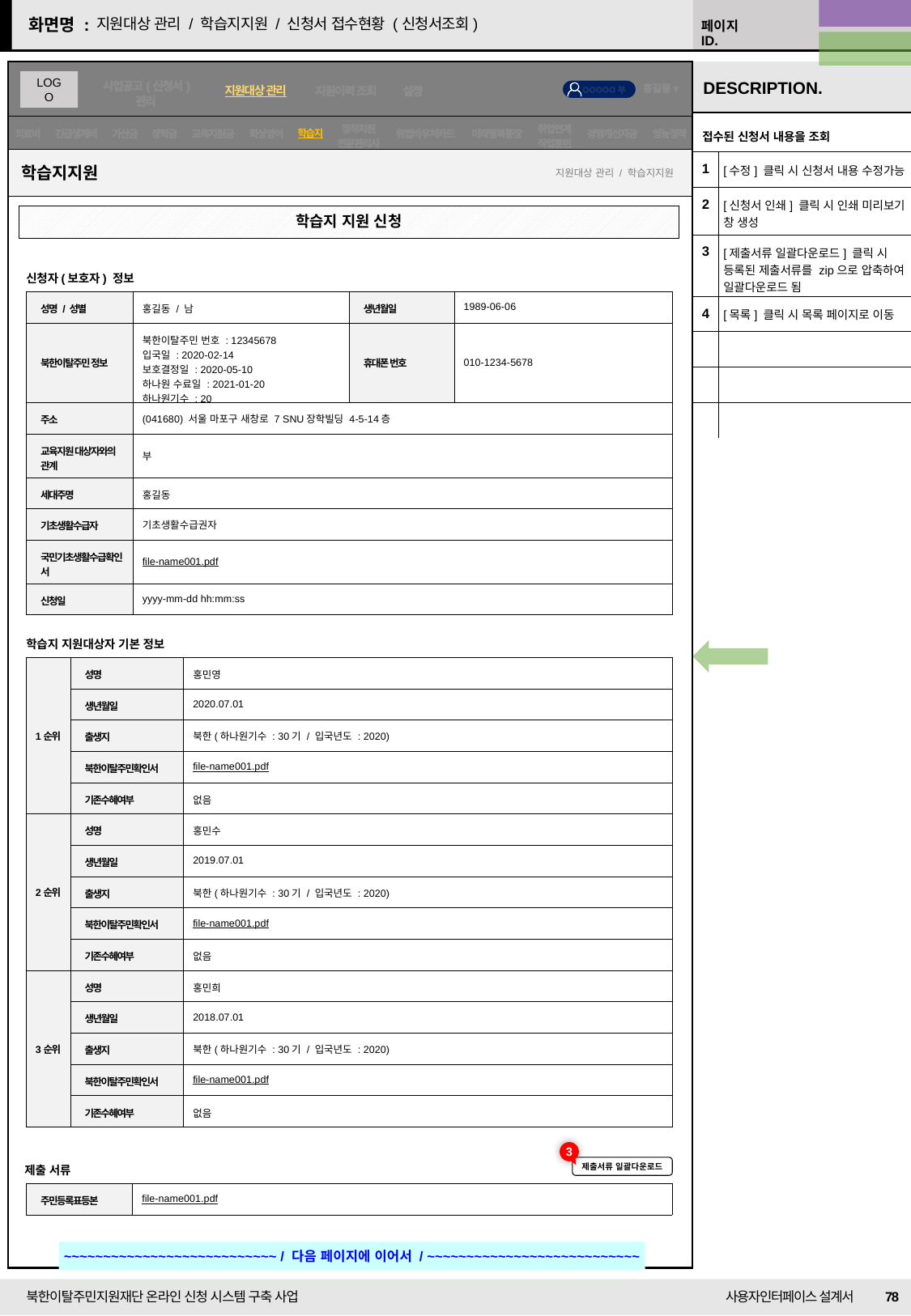

22/09/01 수정
지원대상 관리 / 학습지지원 / 신청서 접수현황 (신청서조회)

22/09/13 수정
학습지
| 접수된 신청서 내용을 조회 |  |
| --- | --- |
| 1 | [수정] 클릭 시 신청서 내용 수정가능 |
| 2 | [신청서 인쇄] 클릭 시 인쇄 미리보기 창 생성 |
| 3 | [제출서류 일괄다운로드] 클릭 시 등록된 제출서류를 zip으로 압축하여 일괄다운로드 됨 |
| 4 | [목록] 클릭 시 목록 페이지로 이동 |
|  |  |
|  |  |
|  |  |
학습지지원
지원대상 관리 / 학습지지원
학습지 지원 신청
신청자(보호자) 정보
| 성명 / 성별 | 홍길동 / 남 | 생년월일 | 1989-06-06 |
| --- | --- | --- | --- |
| 북한이탈주민 정보 | 북한이탈주민 번호 : 12345678 입국일 : 2020-02-14 보호결정일 : 2020-05-10 하나원 수료일 : 2021-01-20 하나원기수 : 20 | 휴대폰 번호 | 010-1234-5678 |
| 주소 | (041680) 서울 마포구 새창로 7 SNU장학빌딩 4-5-14층 |  |  |
| 교육지원 대상자와의 관계 | 부 |  |  |
| 세대주명 | 홍길동 |  |  |
| 기초생활수급자 | 기초생활수급권자 |  |  |
| 국민기초생활수급확인서 | file-name001.pdf |  |  |
| 신청일 | yyyy-mm-dd hh:mm:ss |  |  |

학습지 지원대상자 기본 정보
| 1순위 | 성명 | 홍민영 |
| --- | --- | --- |
|  | 생년월일 | 2020.07.01 |
|  | 출생지 | 북한(하나원기수 : 30기 / 입국년도 : 2020) |
|  | 북한이탈주민확인서 | file-name001.pdf |
|  | 기존수혜여부 | 없음 |
| 2순위 | 성명 | 홍민수 |
|  | 생년월일 | 2019.07.01 |
|  | 출생지 | 북한(하나원기수 : 30기 / 입국년도 : 2020) |
|  | 북한이탈주민확인서 | file-name001.pdf |
|  | 기존수혜여부 | 없음 |
| 3순위 | 성명 | 홍민희 |
|  | 생년월일 | 2018.07.01 |
|  | 출생지 | 북한(하나원기수 : 30기 / 입국년도 : 2020) |
|  | 북한이탈주민확인서 | file-name001.pdf |
|  | 기존수혜여부 | 없음 |
3
제출 서류
제출서류 일괄다운로드
| 주민등록표등본 | file-name001.pdf |
| --- | --- |
~~~~~~~~~~~~~~~~~~~~~~~~~~~ / 다음 페이지에 이어서 / ~~~~~~~~~~~~~~~~~~~~~~~~~~~
78